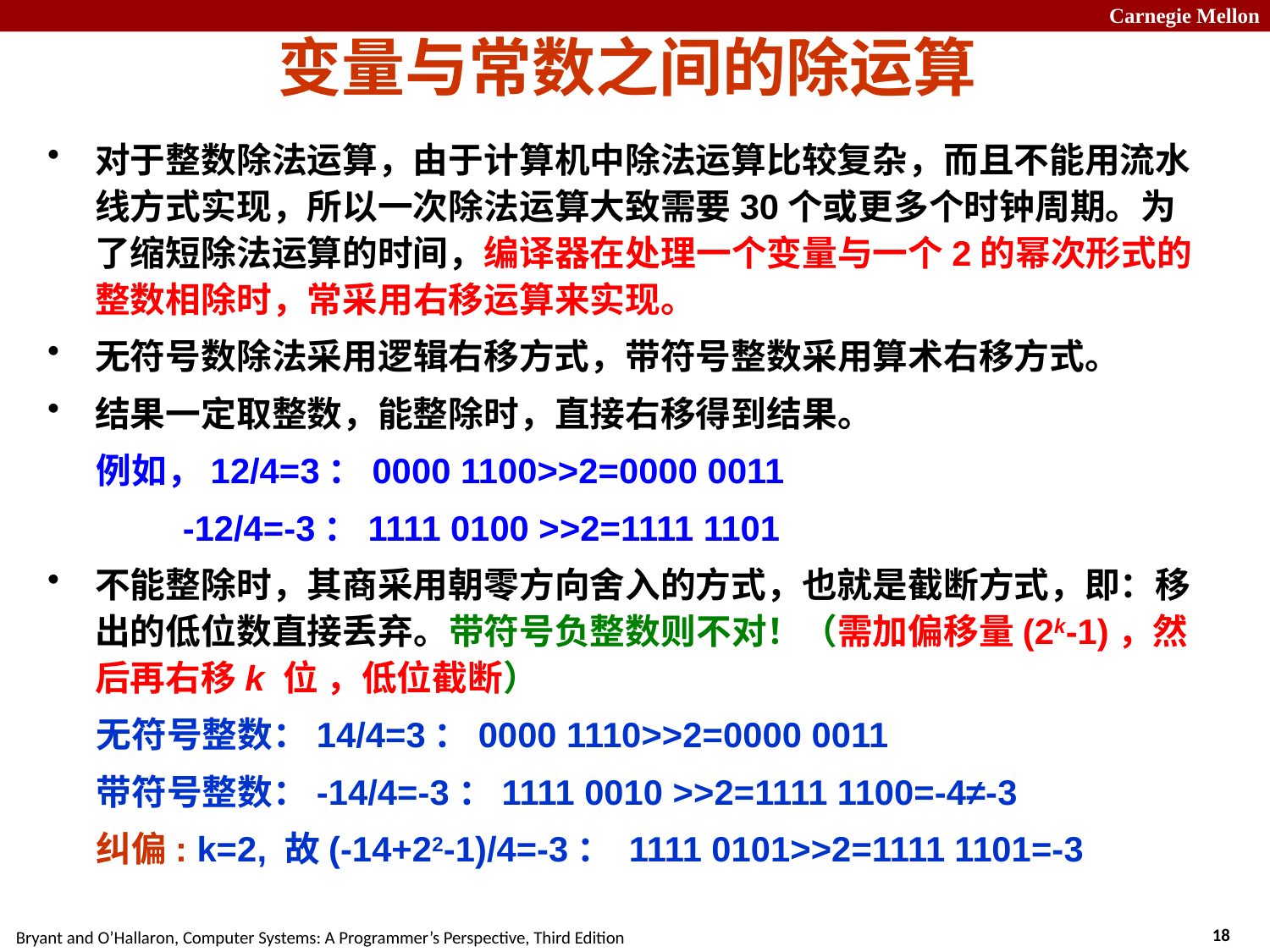

变量与常数之间的除运算
对于整数除法运算，由于计算机中除法运算比较复杂，而且不能用流水线方式实现，所以一次除法运算大致需要30个或更多个时钟周期。为了缩短除法运算的时间，编译器在处理一个变量与一个2的幂次形式的整数相除时，常采用右移运算来实现。
无符号数除法采用逻辑右移方式，带符号整数采用算术右移方式。
结果一定取整数，能整除时，直接右移得到结果。
     例如，12/4=3：0000 1100>>2=0000 0011
	         -12/4=-3：1111 0100 >>2=1111 1101
不能整除时，其商采用朝零方向舍入的方式，也就是截断方式，即：移出的低位数直接丢弃。带符号负整数则不对！（需加偏移量(2k-1)，然后再右移k 位 ，低位截断）
     无符号整数：14/4=3：0000 1110>>2=0000 0011
     带符号整数：-14/4=-3：1111 0010 >>2=1111 1100=-4≠-3
     纠偏: k=2, 故(-14+22-1)/4=-3： 1111 0101>>2=1111 1101=-3